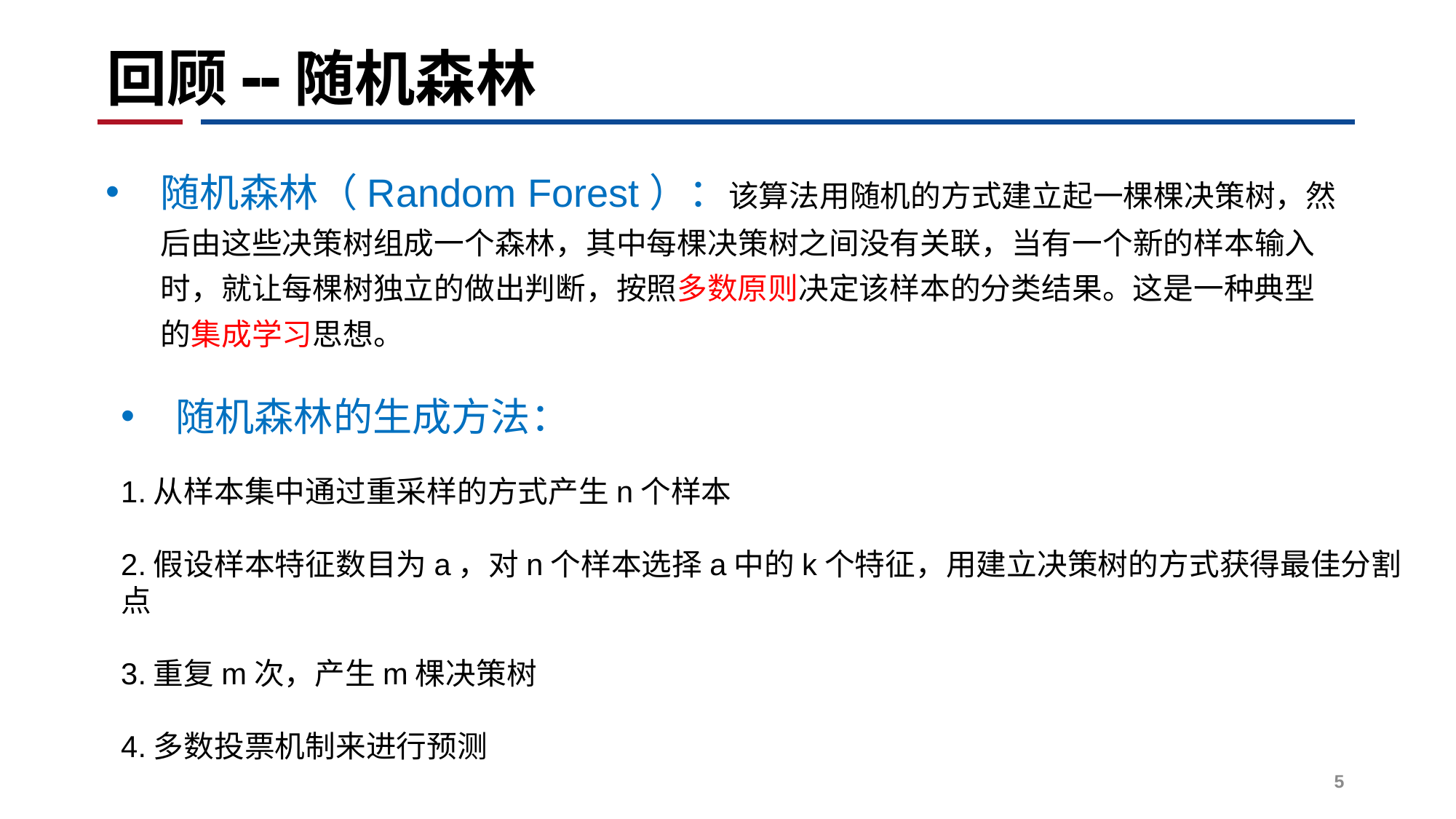

# 回顾--随机森林
随机森林（Random Forest）：该算法用随机的方式建立起一棵棵决策树，然后由这些决策树组成一个森林，其中每棵决策树之间没有关联，当有一个新的样本输入时，就让每棵树独立的做出判断，按照多数原则决定该样本的分类结果。这是一种典型的集成学习思想。
随机森林的生成方法：

1.从样本集中通过重采样的方式产生n个样本

2.假设样本特征数目为a，对n个样本选择a中的k个特征，用建立决策树的方式获得最佳分割点

3.重复m次，产生m棵决策树

4.多数投票机制来进行预测
5